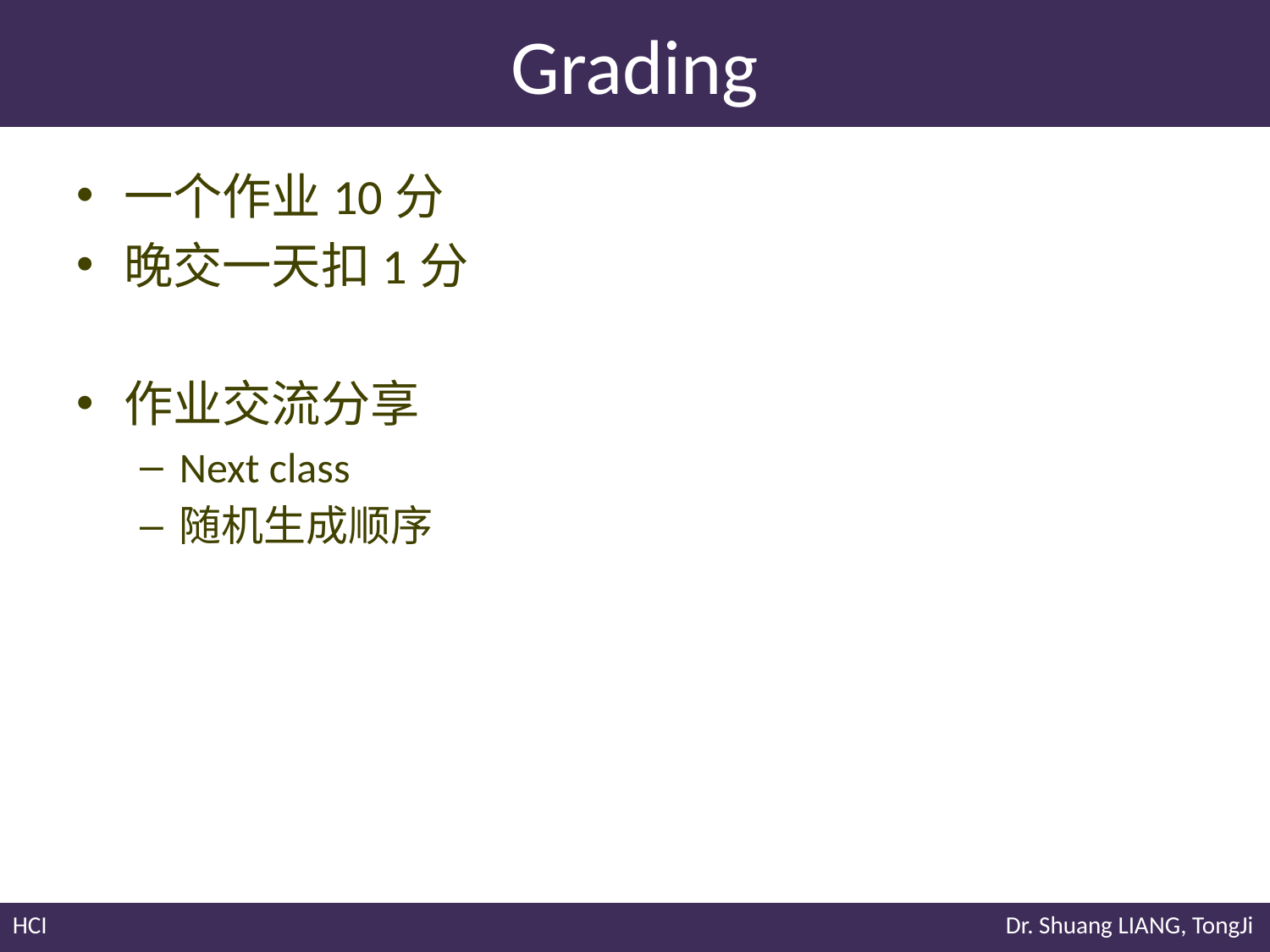

# Grading
一个作业10分
晚交一天扣1分

作业交流分享
Next class
随机生成顺序
HCI							                   Dr. Shuang LIANG, TongJi